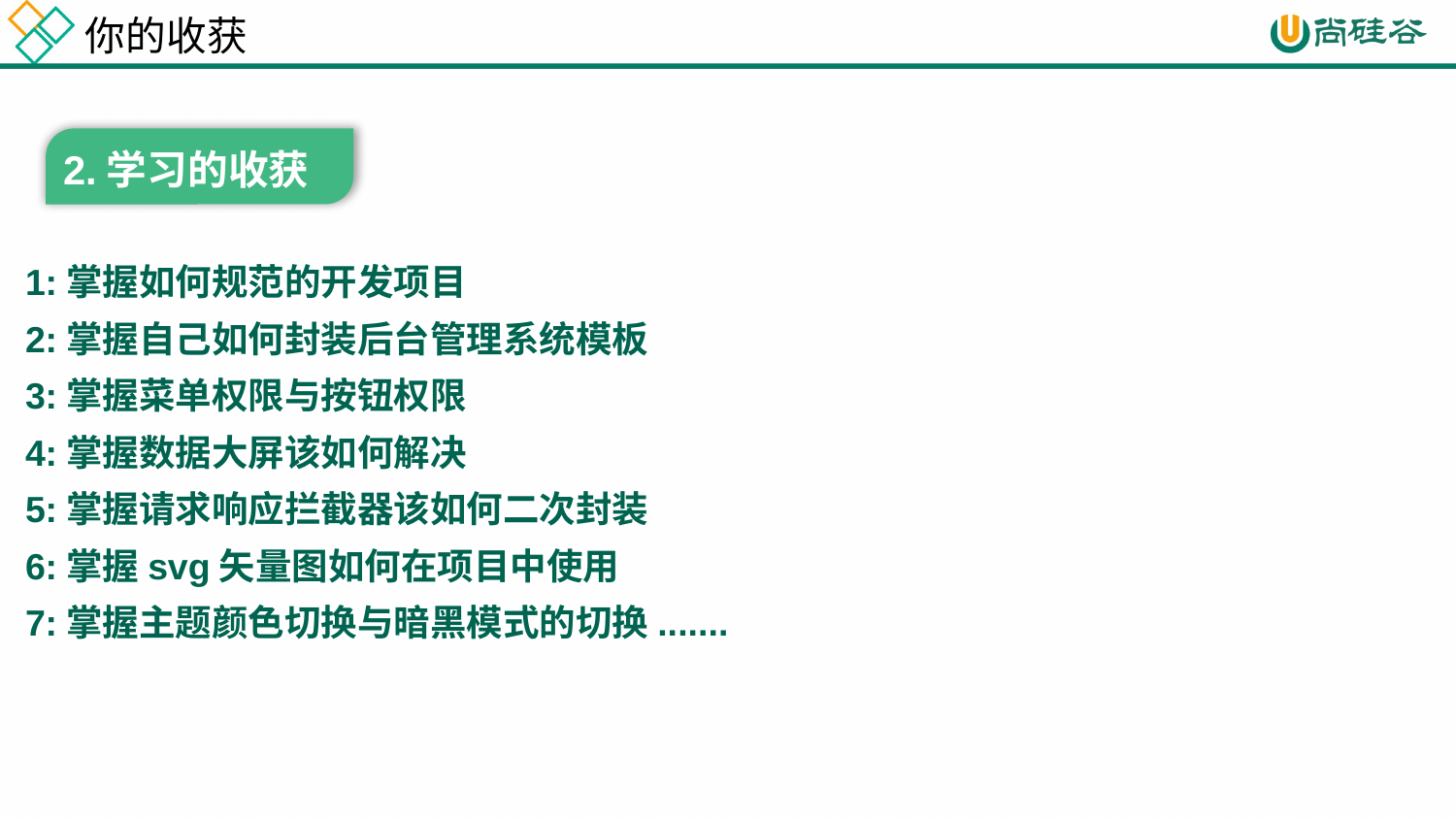

你的收获

2.学习的收获
1:掌握如何规范的开发项目
2:掌握自己如何封装后台管理系统模板
3:掌握菜单权限与按钮权限
4:掌握数据大屏该如何解决
5:掌握请求响应拦截器该如何二次封装
6:掌握svg矢量图如何在项目中使用
7:掌握主题颜色切换与暗黑模式的切换.......